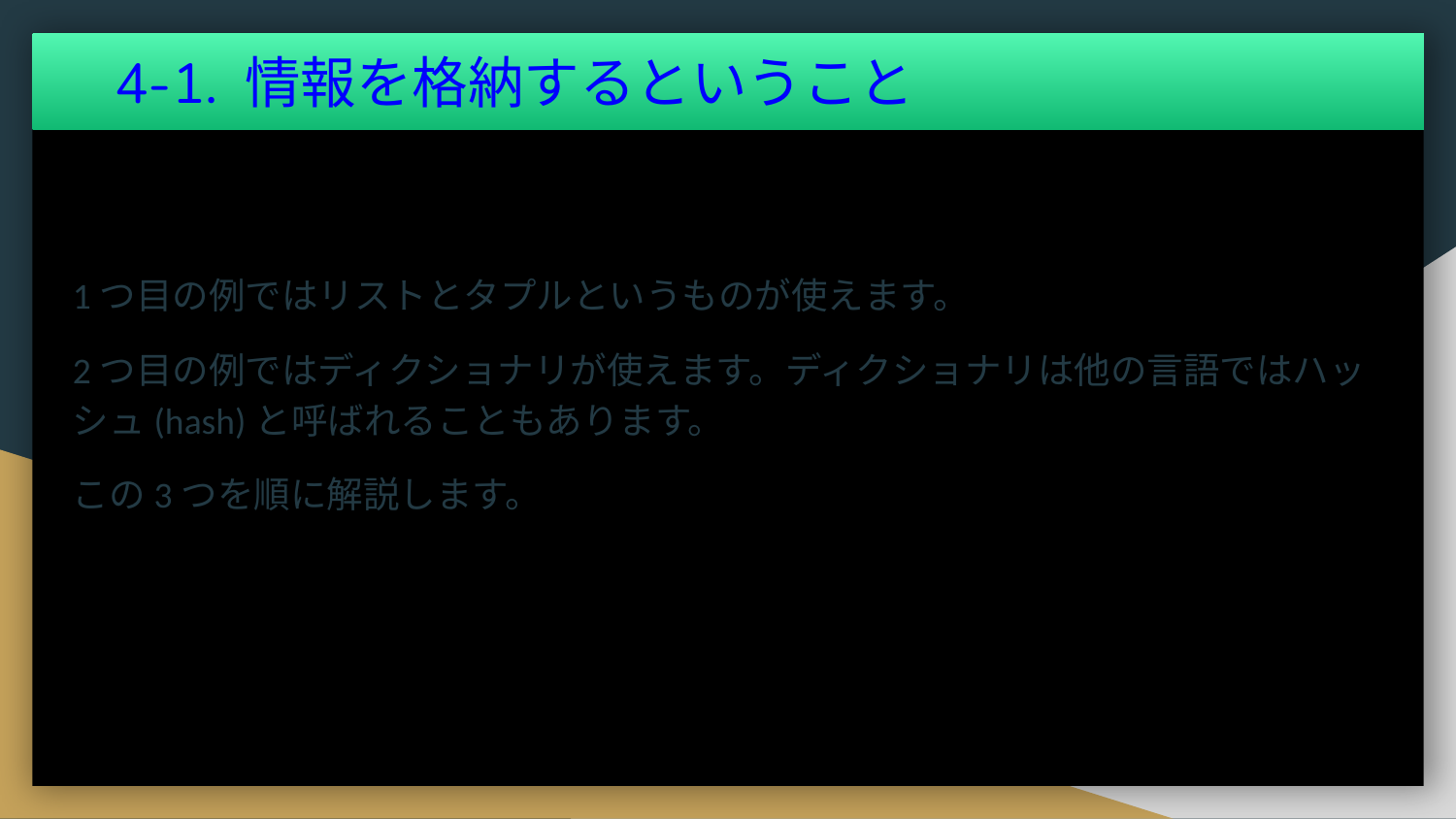

4-1. 情報を格納するということ

1つ目の例ではリストとタプルというものが使えます。
2つ目の例ではディクショナリが使えます。ディクショナリは他の言語ではハッシュ(hash)と呼ばれることもあります。
この3つを順に解説します。